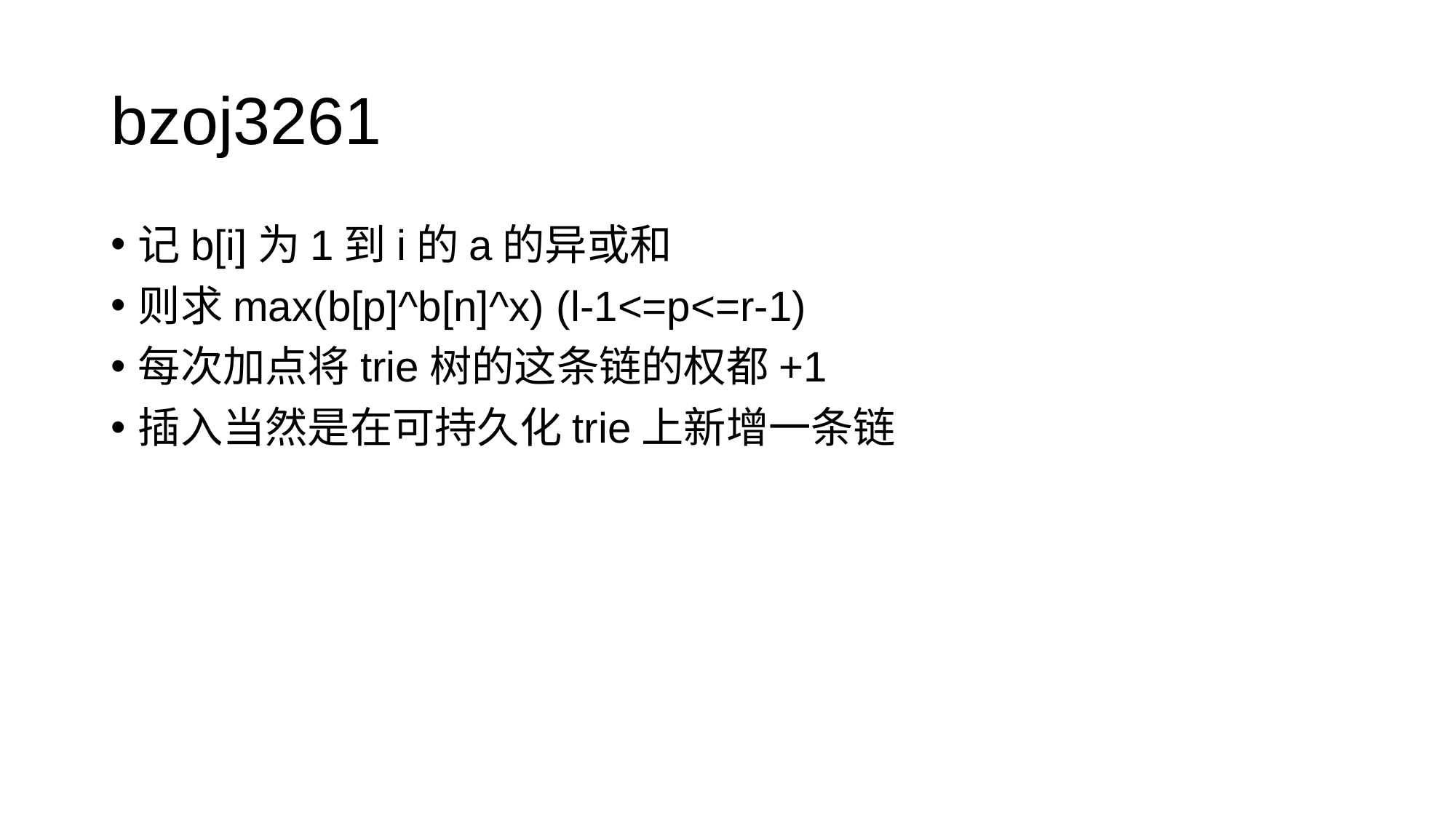

# bzoj3261
记b[i]为1到i的a的异或和
则求max(b[p]^b[n]^x) (l-1<=p<=r-1)
每次加点将trie树的这条链的权都+1
插入当然是在可持久化trie上新增一条链